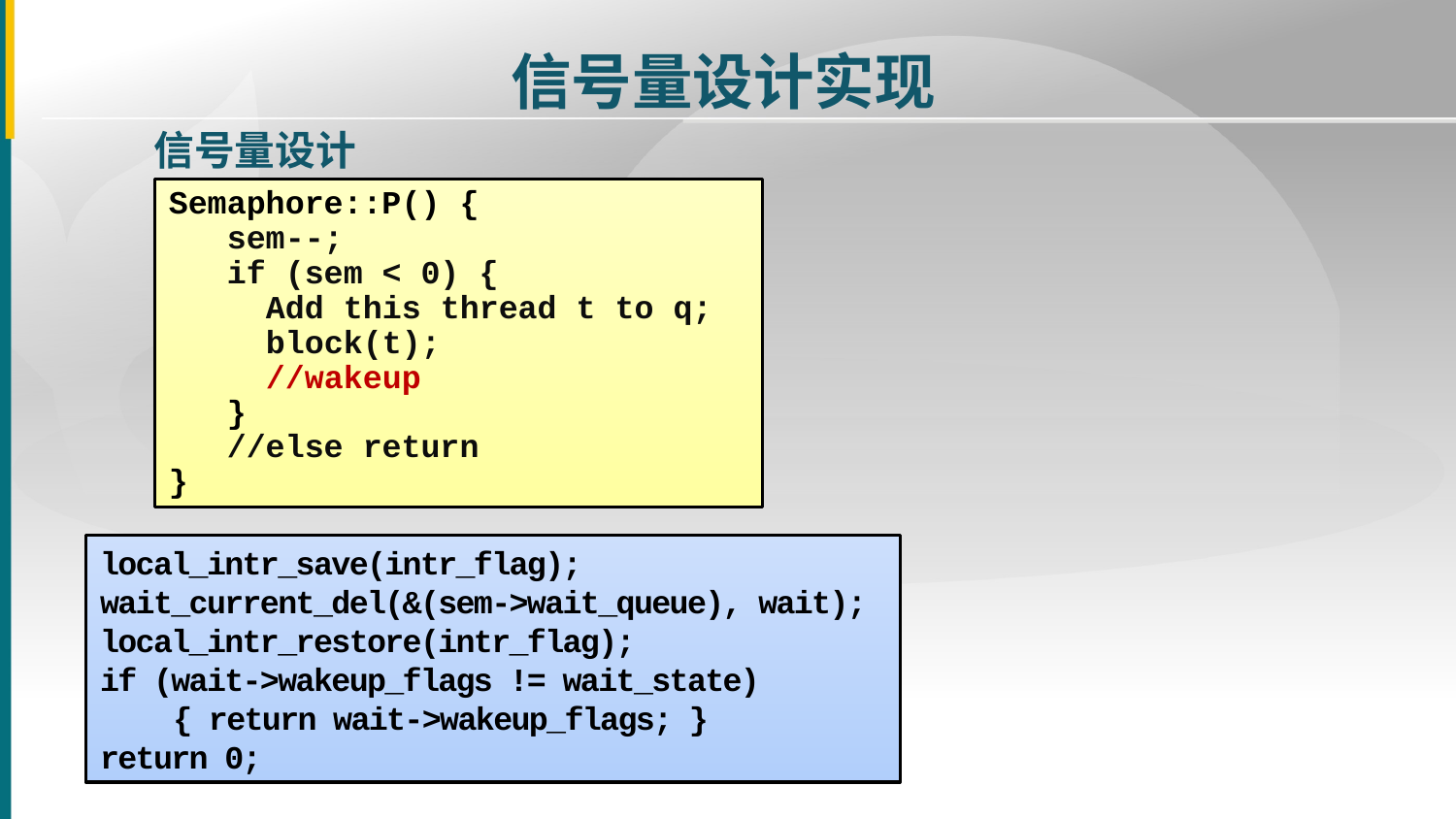

信号量设计实现
信号量设计
Semaphore::P() {
   sem--;
   if (sem < 0) {
     Add this thread t to q;
     block(t);
     //wakeup
   }
   //else return
}
local_intr_save(intr_flag);
wait_current_del(&(sem->wait_queue), wait);
local_intr_restore(intr_flag);
if (wait->wakeup_flags != wait_state)
    { return wait->wakeup_flags; }
return 0;